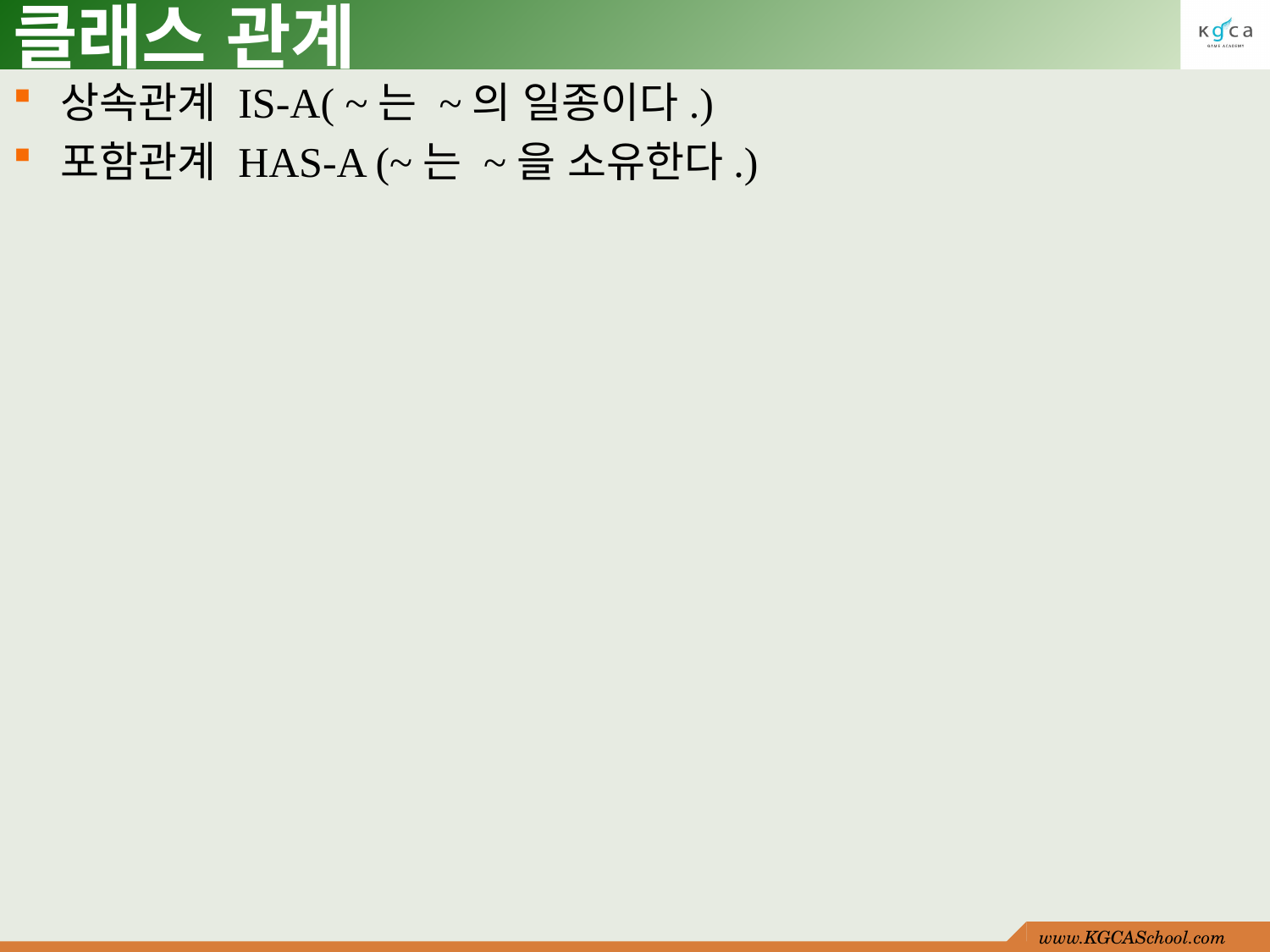

# 클래스 관계
상속관계 IS-A( ~는 ~의 일종이다.)
포함관계 HAS-A (~는 ~을 소유한다.)